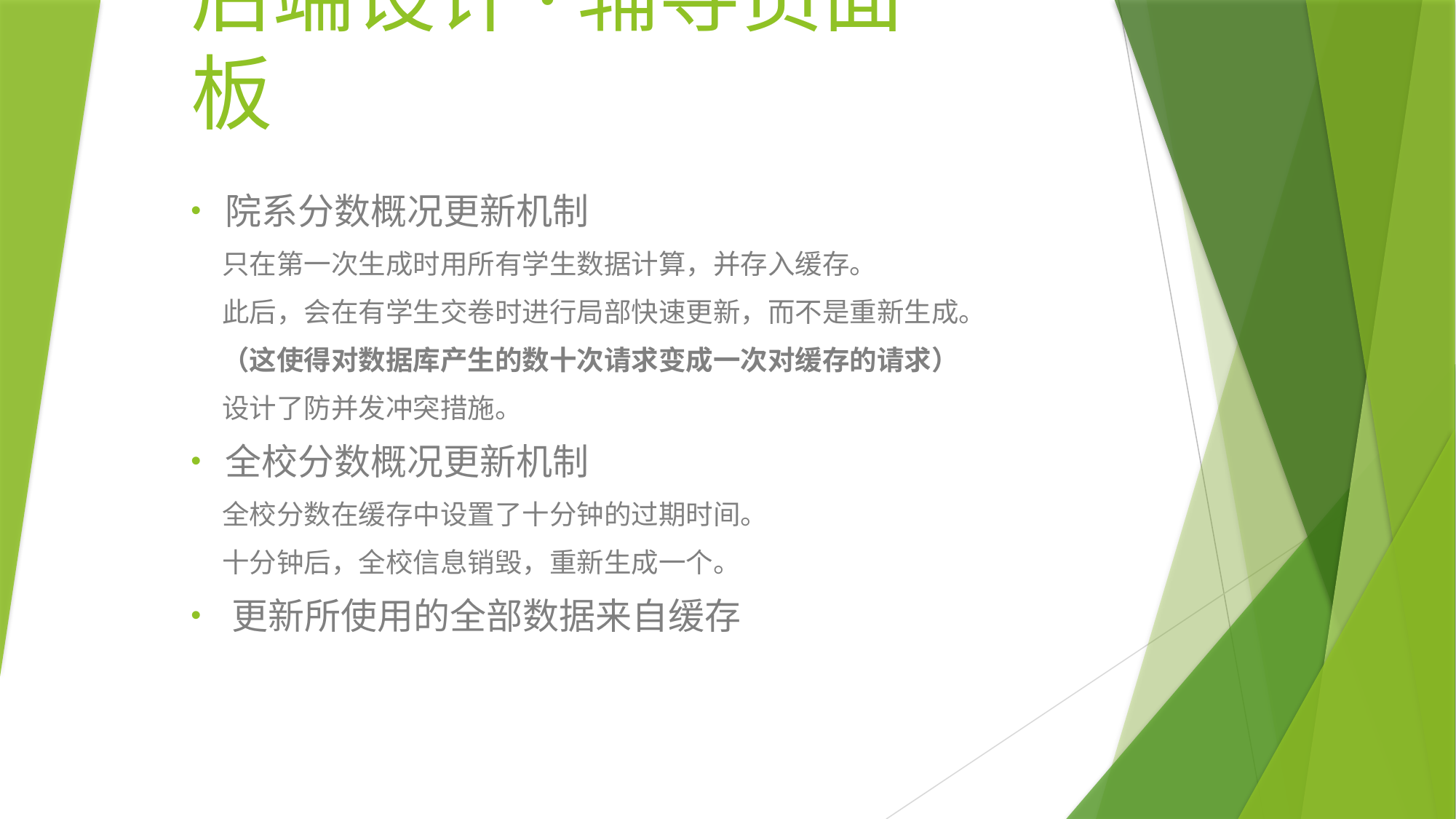

# 后端设计·辅导员面板
院系分数概况更新机制
    只在第一次生成时用所有学生数据计算，并存入缓存。
    此后，会在有学生交卷时进行局部快速更新，而不是重新生成。
    （这使得对数据库产生的数十次请求变成一次对缓存的请求）
    设计了防并发冲突措施。
全校分数概况更新机制
    全校分数在缓存中设置了十分钟的过期时间。
    十分钟后，全校信息销毁，重新生成一个。
更新所使用的全部数据来自缓存